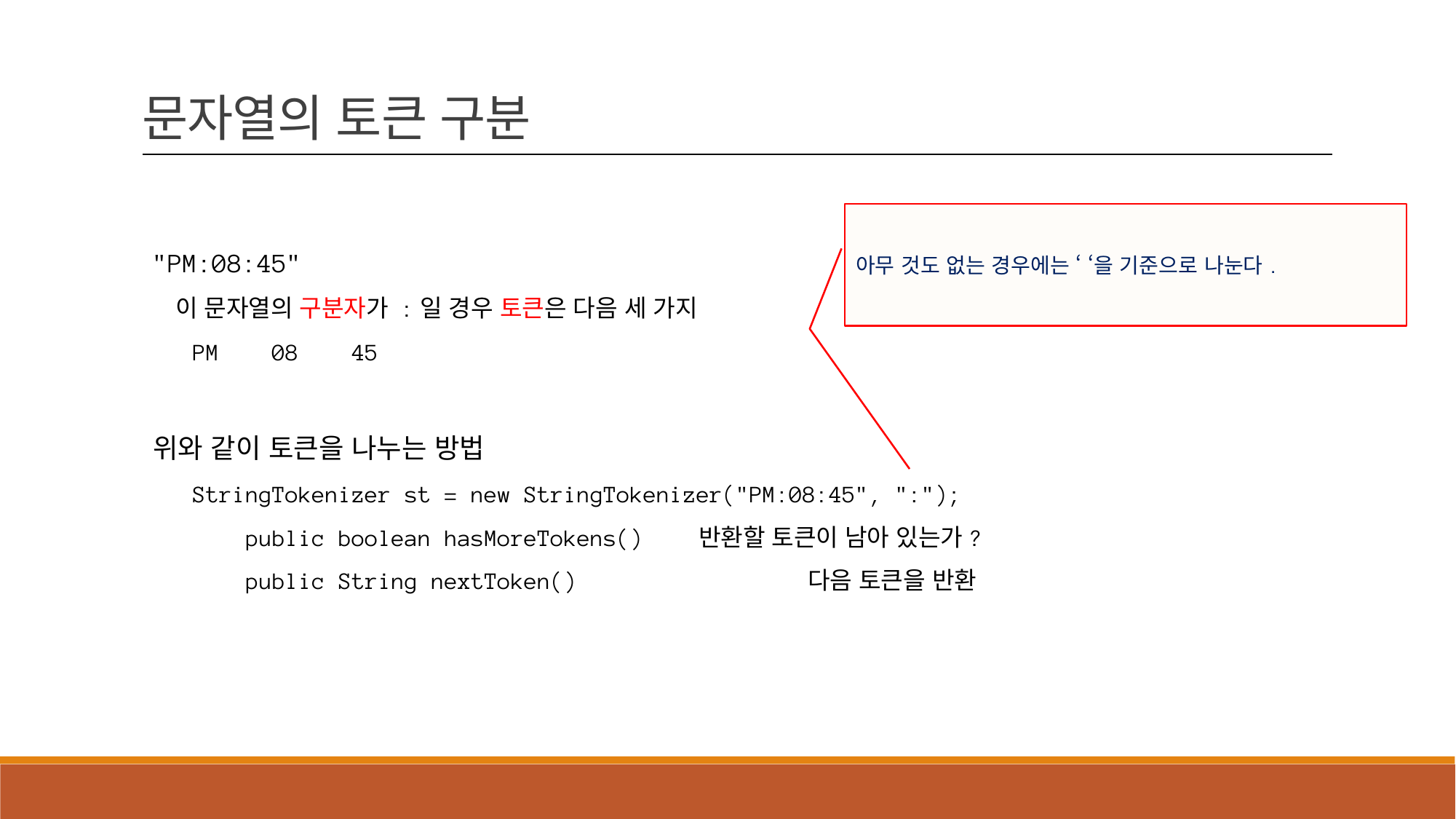

문자열의 토큰 구분
아무 것도 없는 경우에는 ‘ ‘을 기준으로 나눈다.
"PM:08:45"
   이 문자열의 구분자가 :일 경우 토큰은 다음 세 가지
   PM    08    45

위와 같이 토큰을 나누는 방법
   StringTokenizer st = new StringTokenizer("PM:08:45", ":");
       public boolean hasMoreTokens() 	반환할 토큰이 남아 있는가?
       public String nextToken() 		다음 토큰을 반환